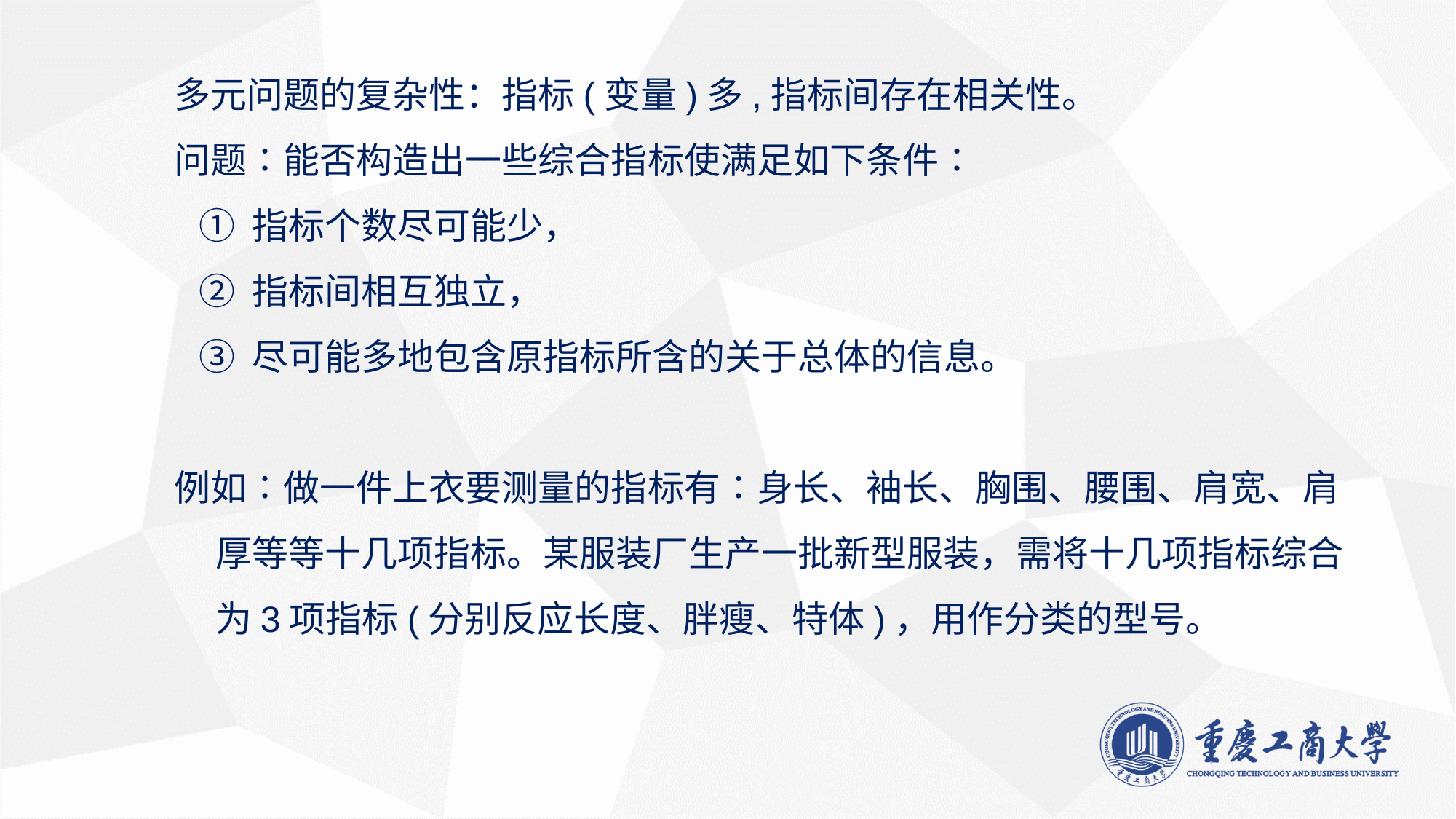

多元问题的复杂性：指标(变量)多,指标间存在相关性。
问题∶能否构造出一些综合指标使满足如下条件∶
   ① 指标个数尽可能少，
   ② 指标间相互独立，
   ③ 尽可能多地包含原指标所含的关于总体的信息。

例如∶做一件上衣要测量的指标有∶身长、袖长、胸围、腰围、肩宽、肩厚等等十几项指标。某服装厂生产一批新型服装，需将十几项指标综合为3项指标(分别反应长度、胖瘦、特体)，用作分类的型号。